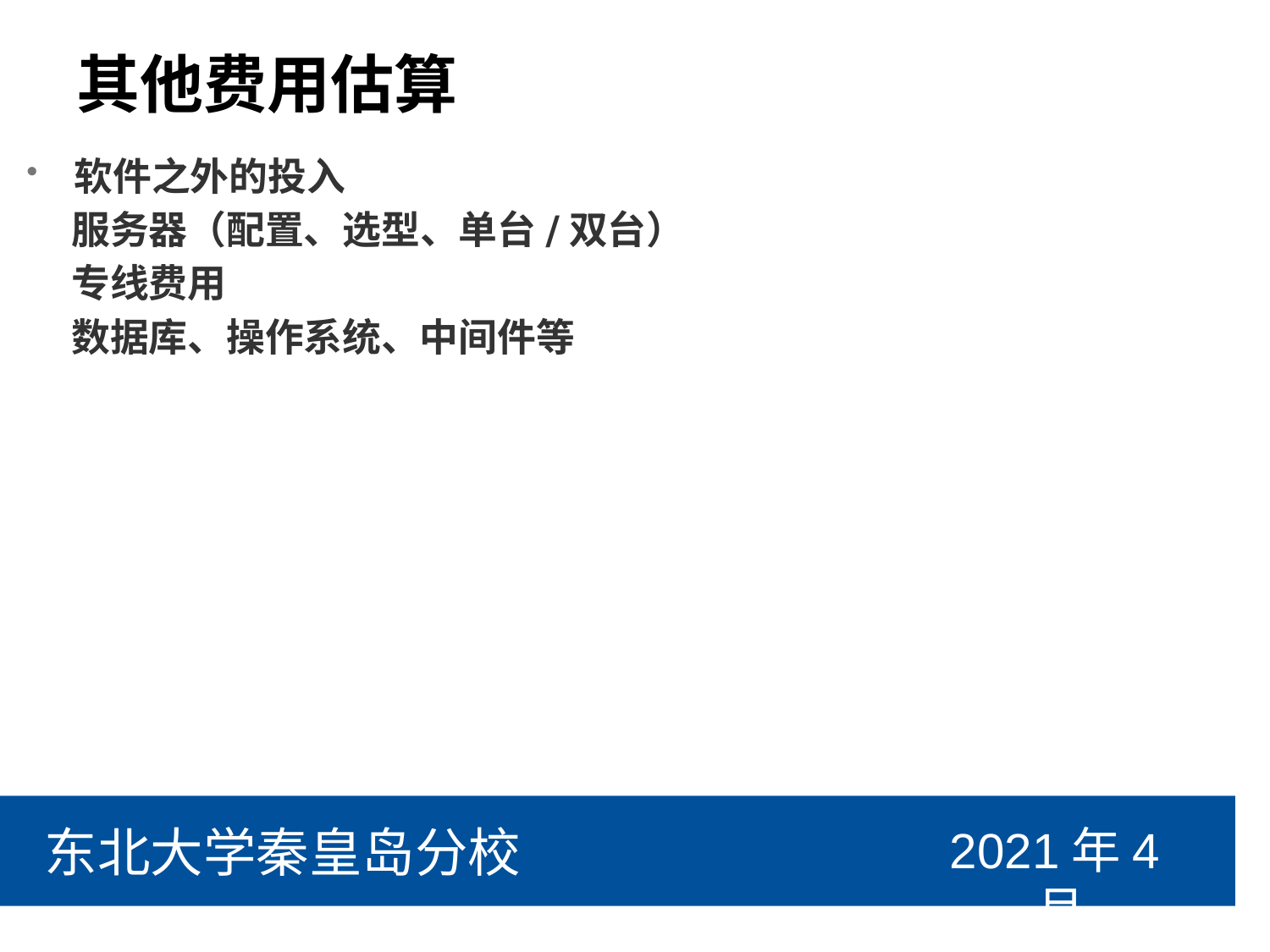

# 其他费用估算
软件之外的投入
    服务器（配置、选型、单台/双台）
    专线费用
    数据库、操作系统、中间件等